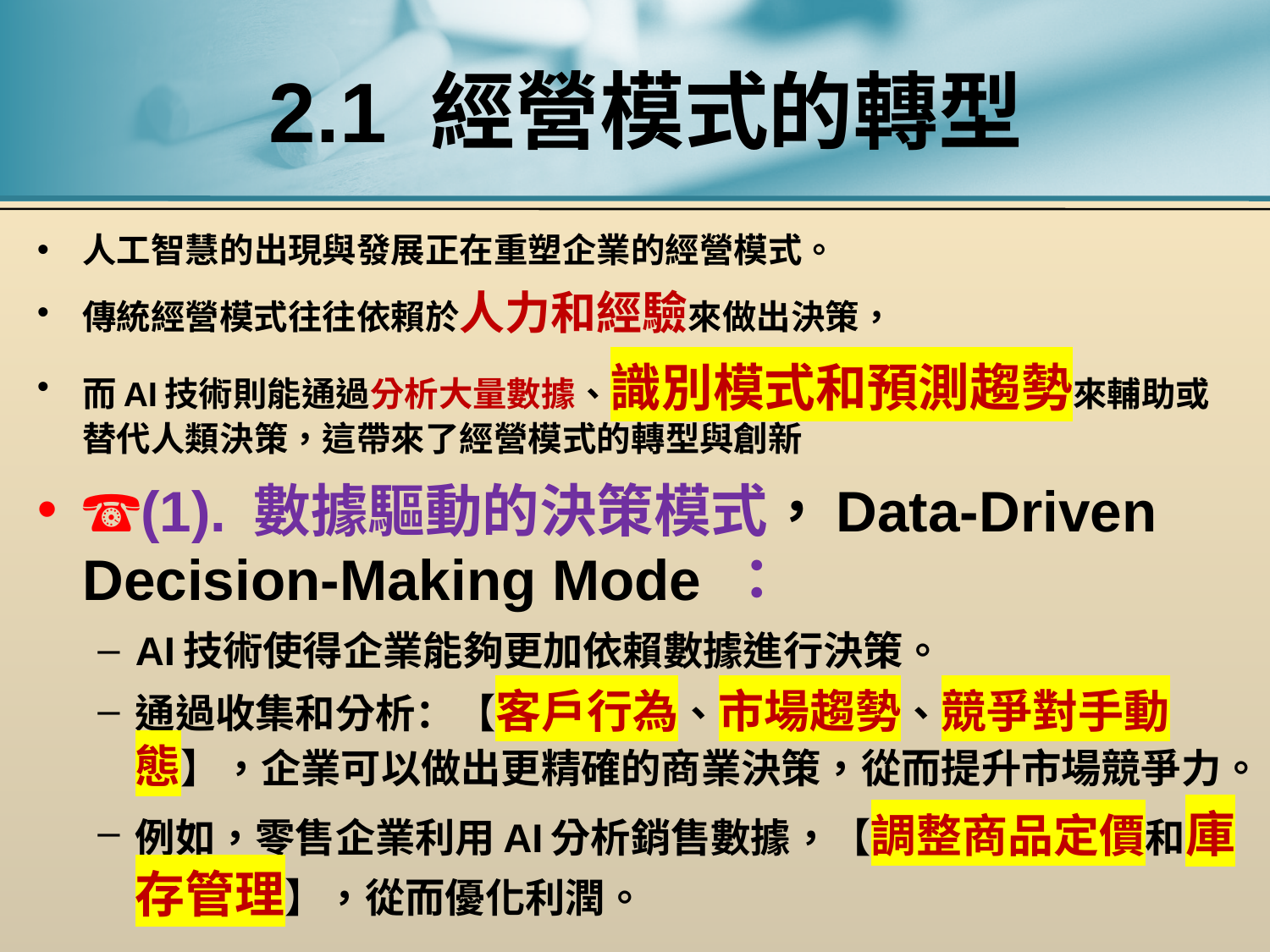

# 2.1 經營模式的轉型
人工智慧的出現與發展正在重塑企業的經營模式。
傳統經營模式往往依賴於人力和經驗來做出決策，
而AI技術則能通過分析大量數據、識別模式和預測趨勢來輔助或替代人類決策，這帶來了經營模式的轉型與創新
☎(1). 數據驅動的決策模式，Data-Driven Decision-Making Mode ：
AI技術使得企業能夠更加依賴數據進行決策。
通過收集和分析：【客戶行為、市場趨勢、競爭對手動態】，企業可以做出更精確的商業決策，從而提升市場競爭力。
例如，零售企業利用AI分析銷售數據，【調整商品定價和庫存管理】，從而優化利潤。